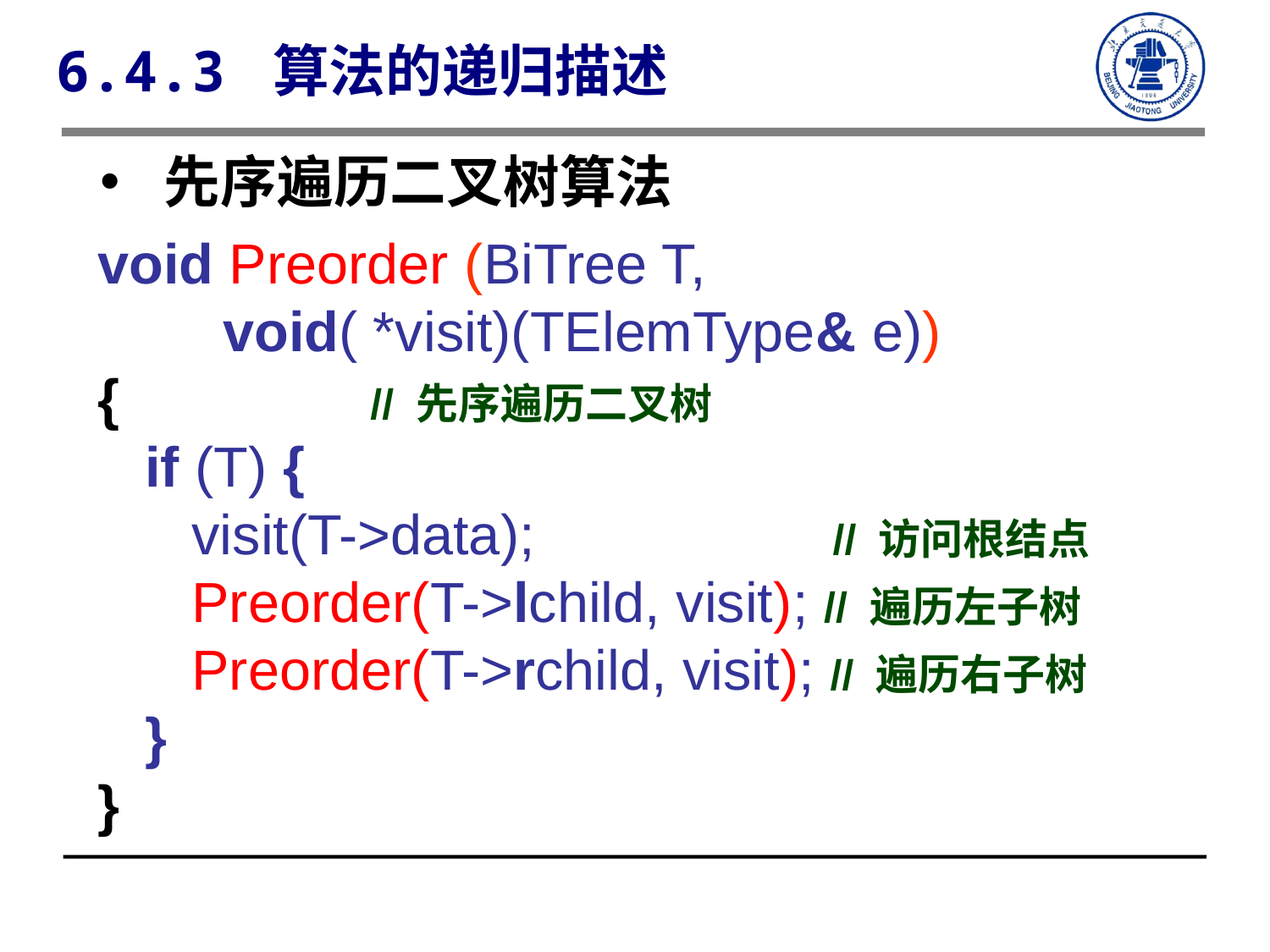

6.4.3 算法的递归描述
先序遍历二叉树算法
void Preorder (BiTree T,
        void( *visit)(TElemType& e))
{                // 先序遍历二叉树
   if (T) {
      visit(T->data);                   // 访问根结点
      Preorder(T->lchild, visit); // 遍历左子树
      Preorder(T->rchild, visit); // 遍历右子树
   }
}